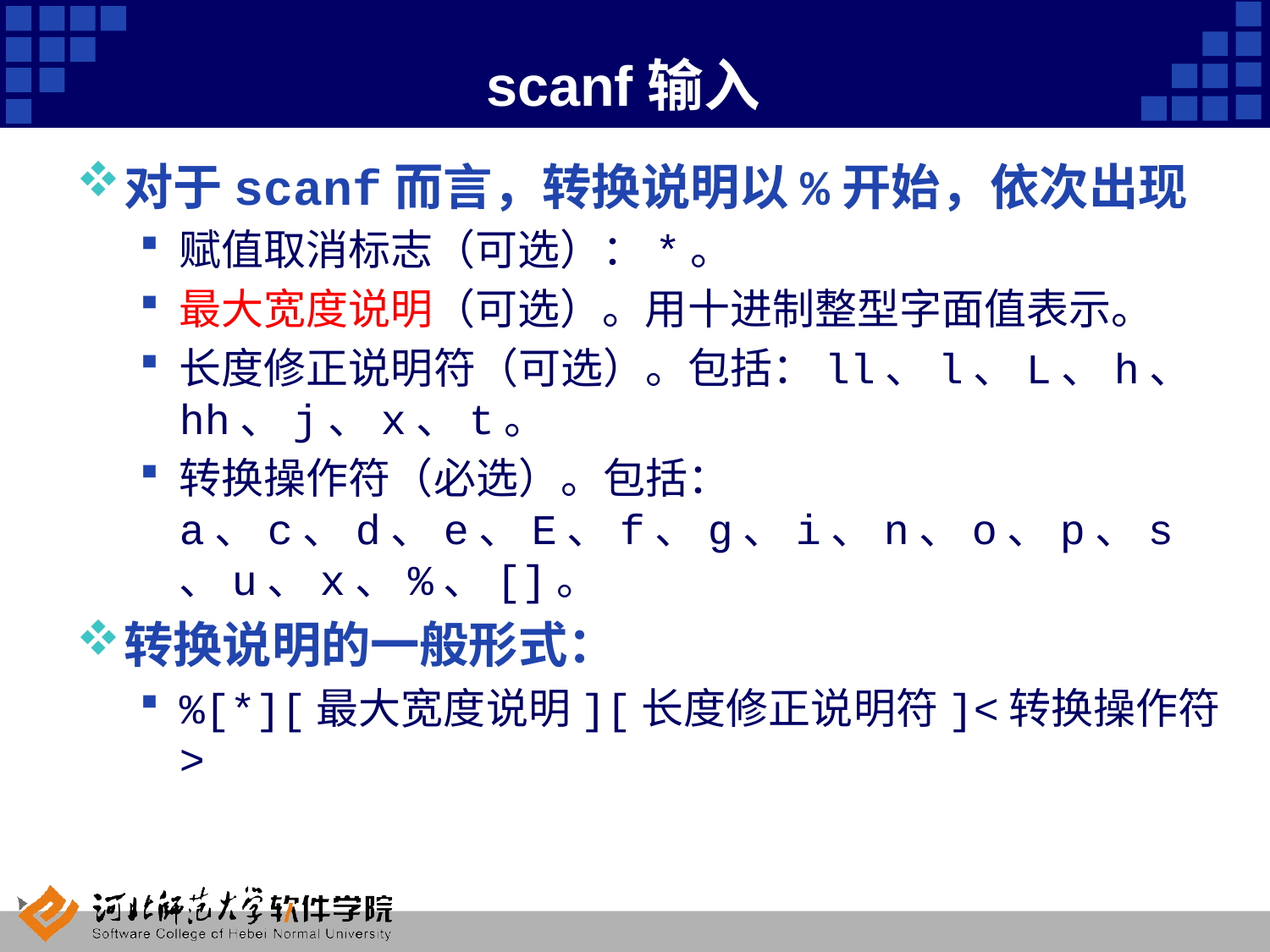

# scanf输入
对于scanf而言，转换说明以%开始，依次出现
赋值取消标志（可选）：*。
最大宽度说明（可选）。用十进制整型字面值表示。
长度修正说明符（可选）。包括：ll、l、L、h、hh、j、x、t。
转换操作符（必选）。包括：a、c、d、e、E、f、g、i、n、o、p、s、u、x、%、[]。
转换说明的一般形式：
%[*][最大宽度说明][长度修正说明符]<转换操作符>